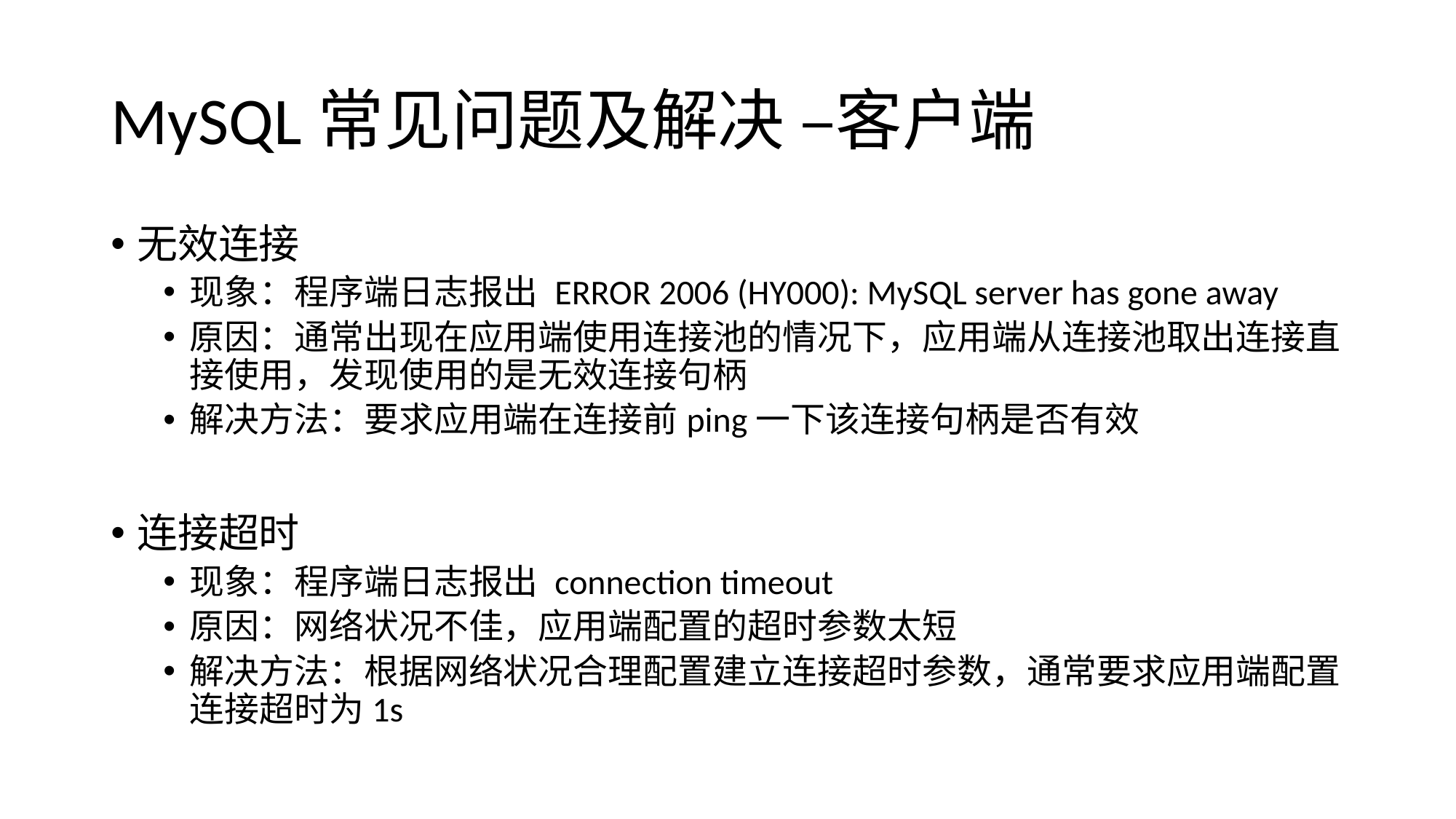

# MySQL常见问题及解决 –客户端
无效连接
现象：程序端日志报出 ERROR 2006 (HY000): MySQL server has gone away
原因：通常出现在应用端使用连接池的情况下，应用端从连接池取出连接直接使用，发现使用的是无效连接句柄
解决方法：要求应用端在连接前ping一下该连接句柄是否有效

连接超时
现象：程序端日志报出 connection timeout
原因：网络状况不佳，应用端配置的超时参数太短
解决方法：根据网络状况合理配置建立连接超时参数，通常要求应用端配置连接超时为1s